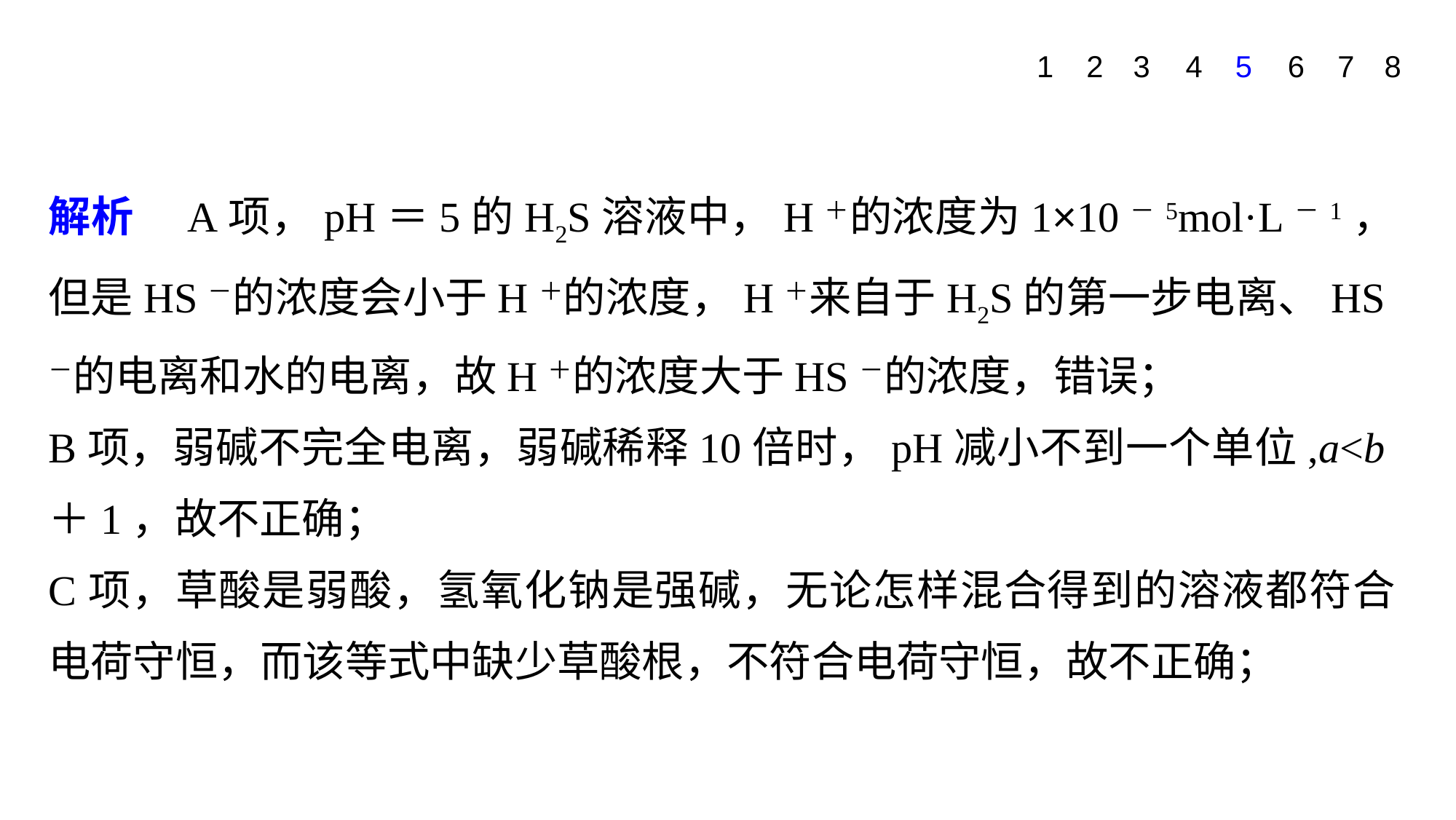

6
7
8
1
2
3
4
5
解析　A项，pH＝5的H2S溶液中，H＋的浓度为1×10－5mol·L－1，但是HS－的浓度会小于H＋的浓度，H＋来自于H2S的第一步电离、HS－的电离和水的电离，故H＋的浓度大于HS－的浓度，错误；
B项，弱碱不完全电离，弱碱稀释10倍时，pH减小不到一个单位,a<b＋1，故不正确；
C项，草酸是弱酸，氢氧化钠是强碱，无论怎样混合得到的溶液都符合电荷守恒，而该等式中缺少草酸根，不符合电荷守恒，故不正确；